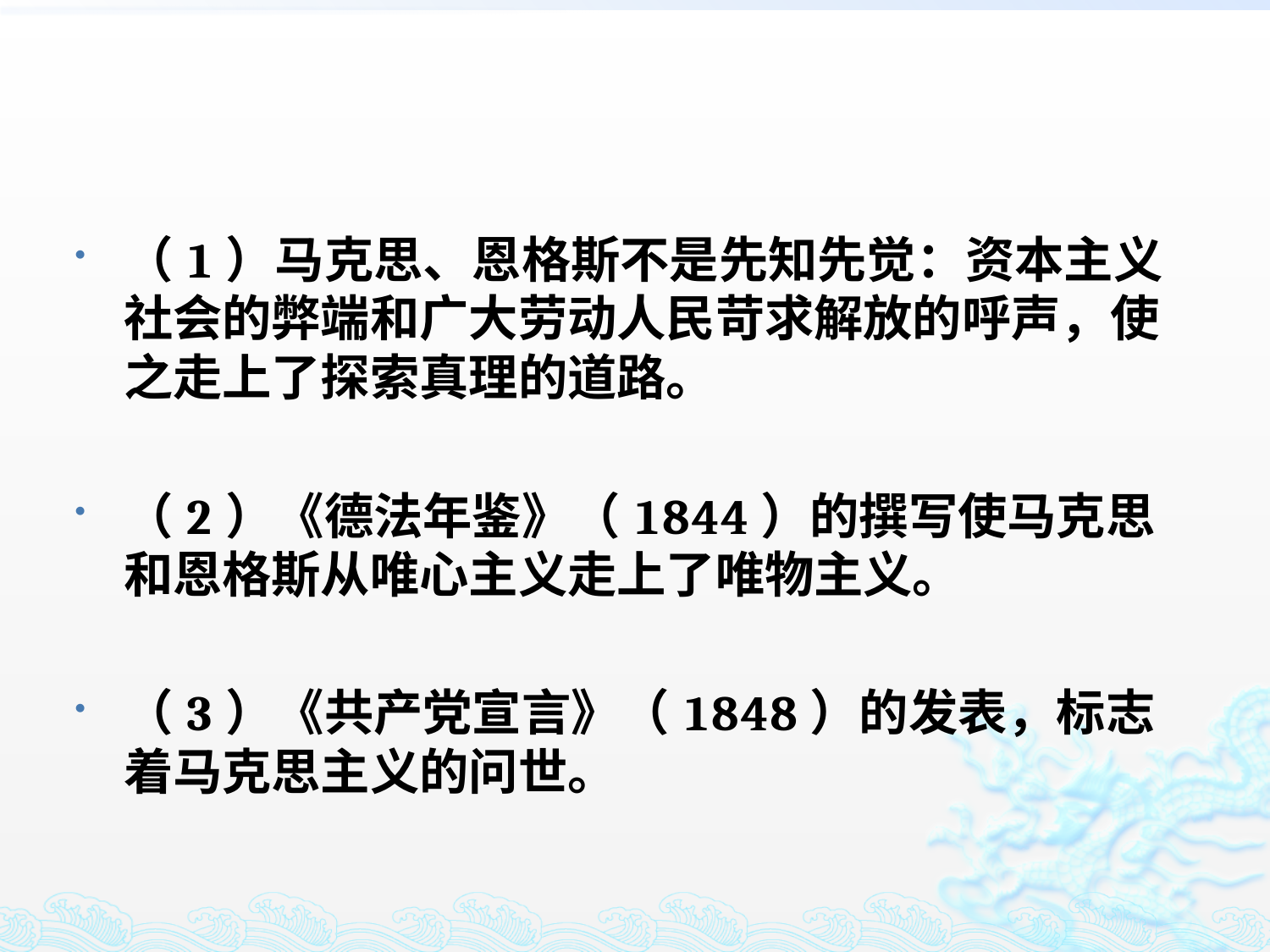

#
（1）马克思、恩格斯不是先知先觉：资本主义社会的弊端和广大劳动人民苛求解放的呼声，使之走上了探索真理的道路。

（2）《德法年鉴》（1844）的撰写使马克思和恩格斯从唯心主义走上了唯物主义。

（3）《共产党宣言》（1848）的发表，标志着马克思主义的问世。